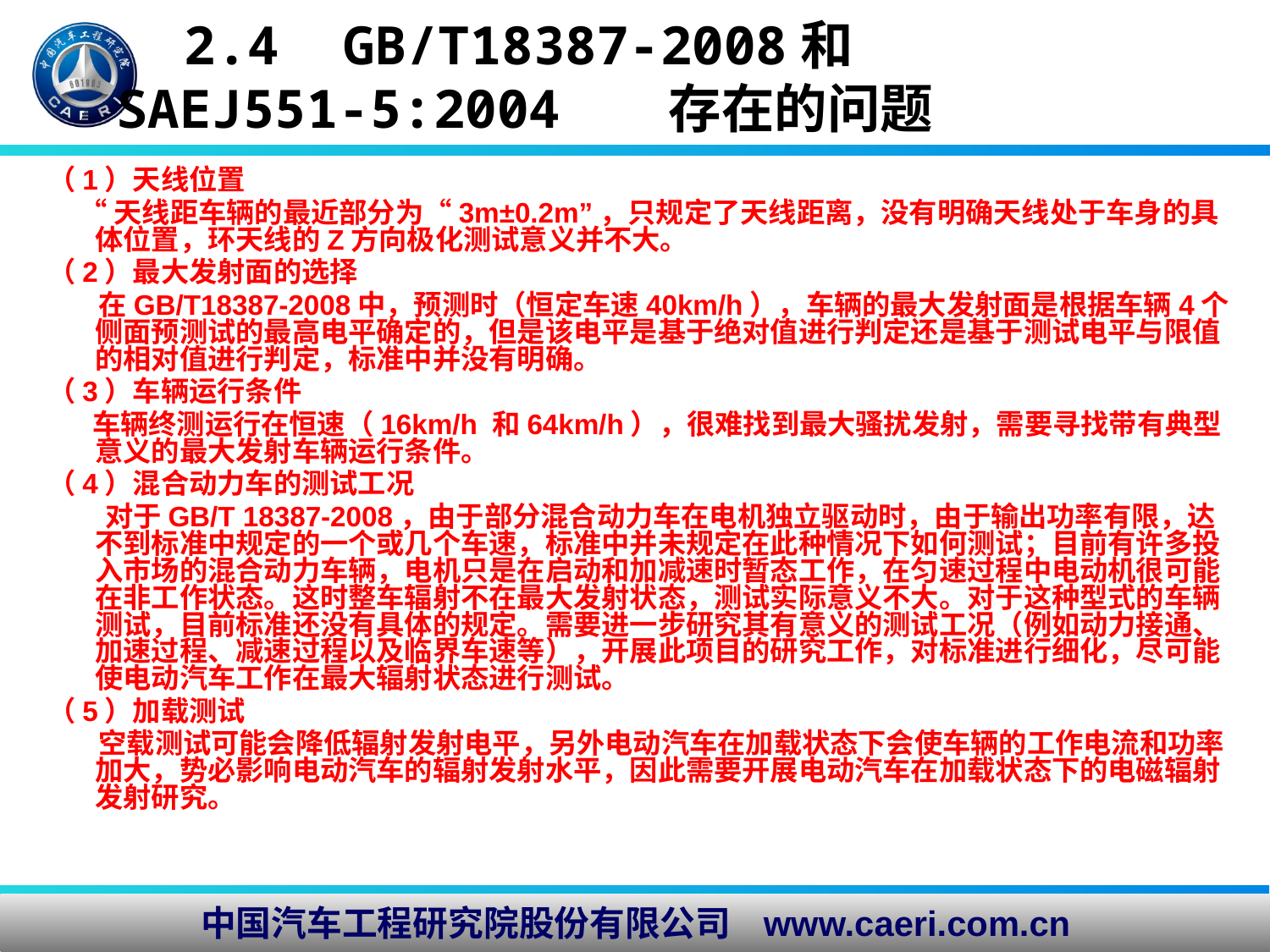

# 2.4  GB/T18387-2008和SAEJ551-5:2004   存在的问题
（1）天线位置
     “天线距车辆的最近部分为“3m±0.2m”，只规定了天线距离，没有明确天线处于车身的具体位置，环天线的Z方向极化测试意义并不大。
（2）最大发射面的选择
       在GB/T18387-2008中，预测时（恒定车速40km/h），车辆的最大发射面是根据车辆4个侧面预测试的最高电平确定的，但是该电平是基于绝对值进行判定还是基于测试电平与限值的相对值进行判定，标准中并没有明确。
（3）车辆运行条件
      车辆终测运行在恒速（16km/h 和64km/h），很难找到最大骚扰发射，需要寻找带有典型意义的最大发射车辆运行条件。
（4）混合动力车的测试工况
        对于GB/T 18387-2008，由于部分混合动力车在电机独立驱动时，由于输出功率有限，达不到标准中规定的一个或几个车速，标准中并未规定在此种情况下如何测试；目前有许多投入市场的混合动力车辆，电机只是在启动和加减速时暂态工作，在匀速过程中电动机很可能在非工作状态。这时整车辐射不在最大发射状态，测试实际意义不大。对于这种型式的车辆测试，目前标准还没有具体的规定。需要进一步研究其有意义的测试工况（例如动力接通、加速过程、减速过程以及临界车速等），开展此项目的研究工作，对标准进行细化，尽可能使电动汽车工作在最大辐射状态进行测试。
（5）加载测试
       空载测试可能会降低辐射发射电平，另外电动汽车在加载状态下会使车辆的工作电流和功率加大，势必影响电动汽车的辐射发射水平，因此需要开展电动汽车在加载状态下的电磁辐射发射研究。